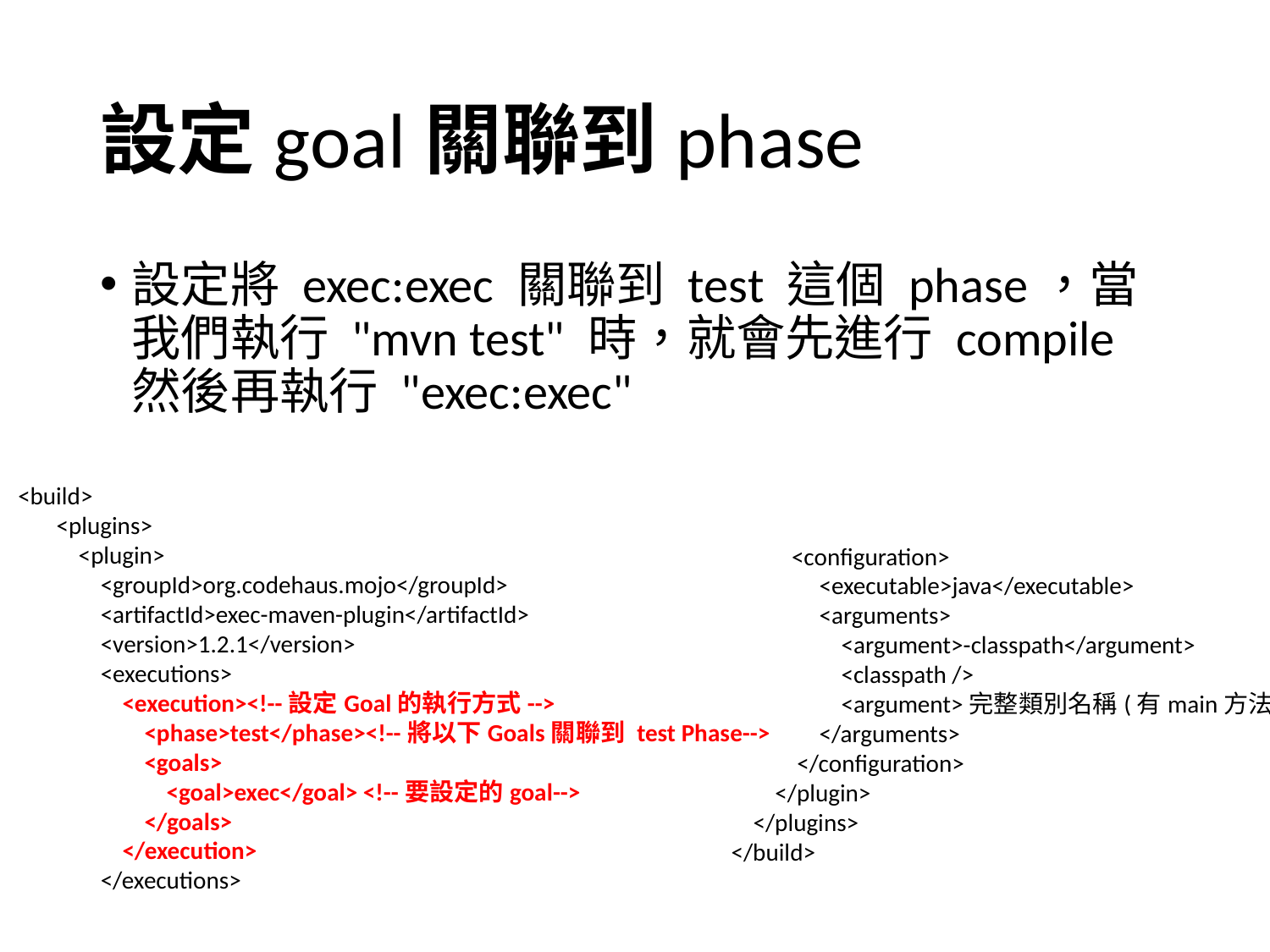

# 設定goal關聯到phase
設定將 exec:exec 關聯到 test 這個 phase，當我們執行 "mvn test" 時，就會先進行 compile然後再執行 "exec:exec"
 <build>
        <plugins>
            <plugin>
                <groupId>org.codehaus.mojo</groupId>
                <artifactId>exec-maven-plugin</artifactId>
                <version>1.2.1</version>
                <executions>
                    <execution><!--設定Goal的執行方式-->
                        <phase>test</phase><!--將以下Goals關聯到 test Phase-->
                        <goals>
                            <goal>exec</goal> <!--要設定的goal-->
                        </goals>
                    </execution>
                </executions>
               <configuration>
                    <executable>java</executable>
                    <arguments>
                        <argument>-classpath</argument>
                        <classpath />
                        <argument>完整類別名稱(有main方法的class)</argument>
                    </arguments>
                </configuration>
            </plugin>
        </plugins>
    </build>